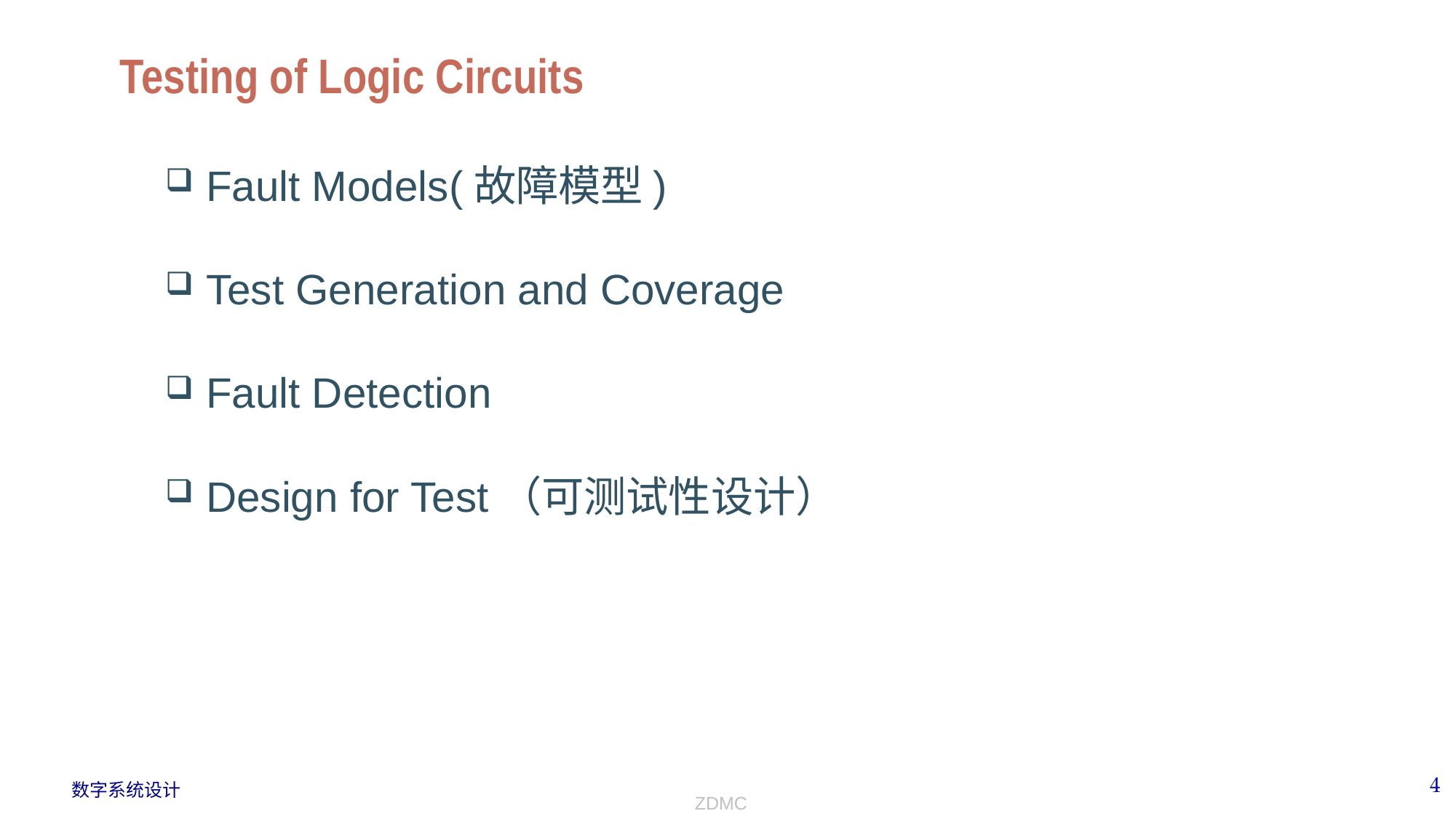

# Testing of Logic Circuits
Fault Models(故障模型)

Test Generation and Coverage

Fault Detection

Design for Test（可测试性设计）
ZDMC
4